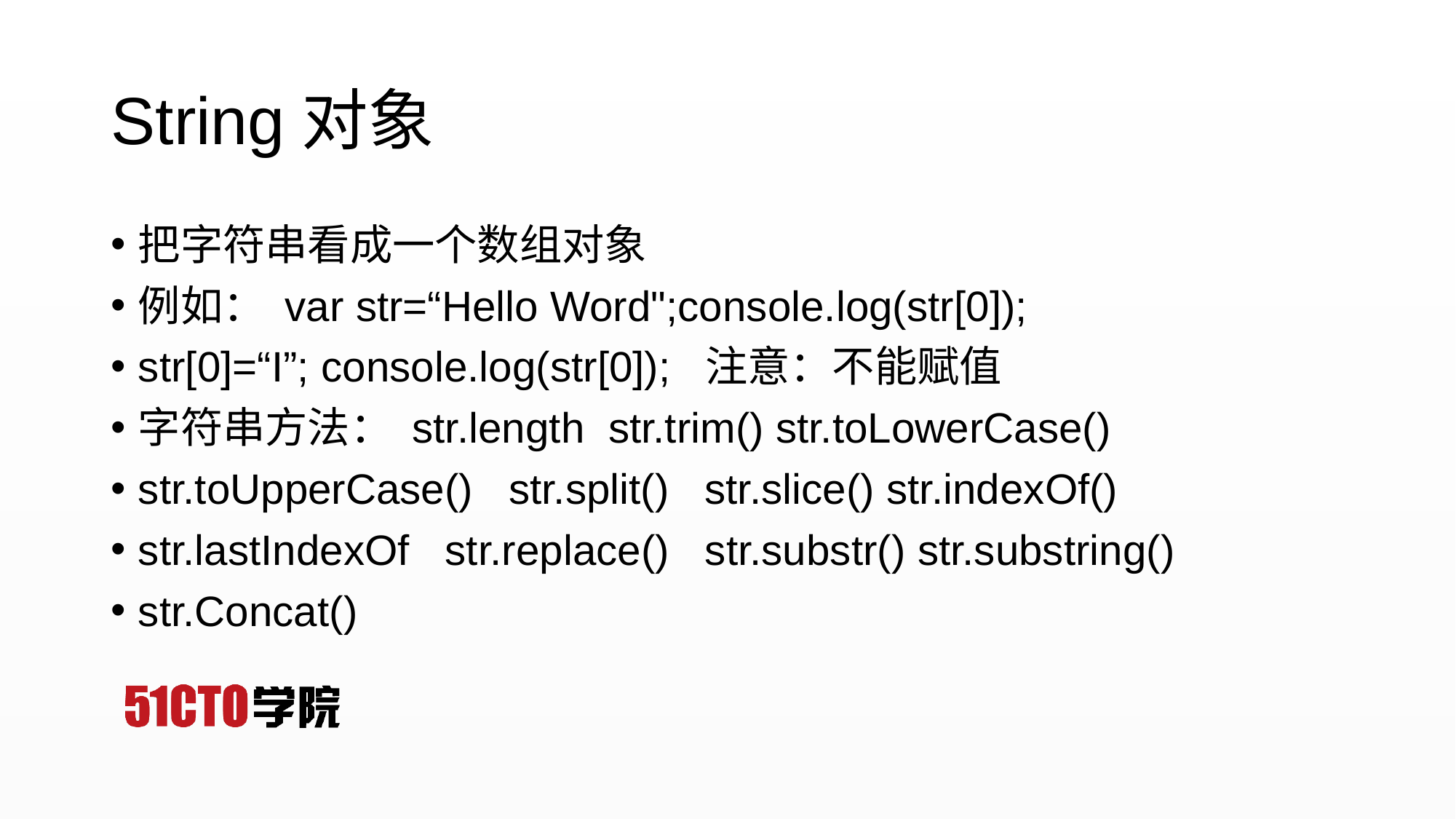

# String对象
把字符串看成一个数组对象
例如： var str=“Hello Word";console.log(str[0]);
str[0]=“I”; console.log(str[0]);  注意：不能赋值
字符串方法： str.length  str.trim() str.toLowerCase()
str.toUpperCase()   str.split()   str.slice() str.indexOf()
str.lastIndexOf   str.replace()   str.substr() str.substring()
str.Concat()